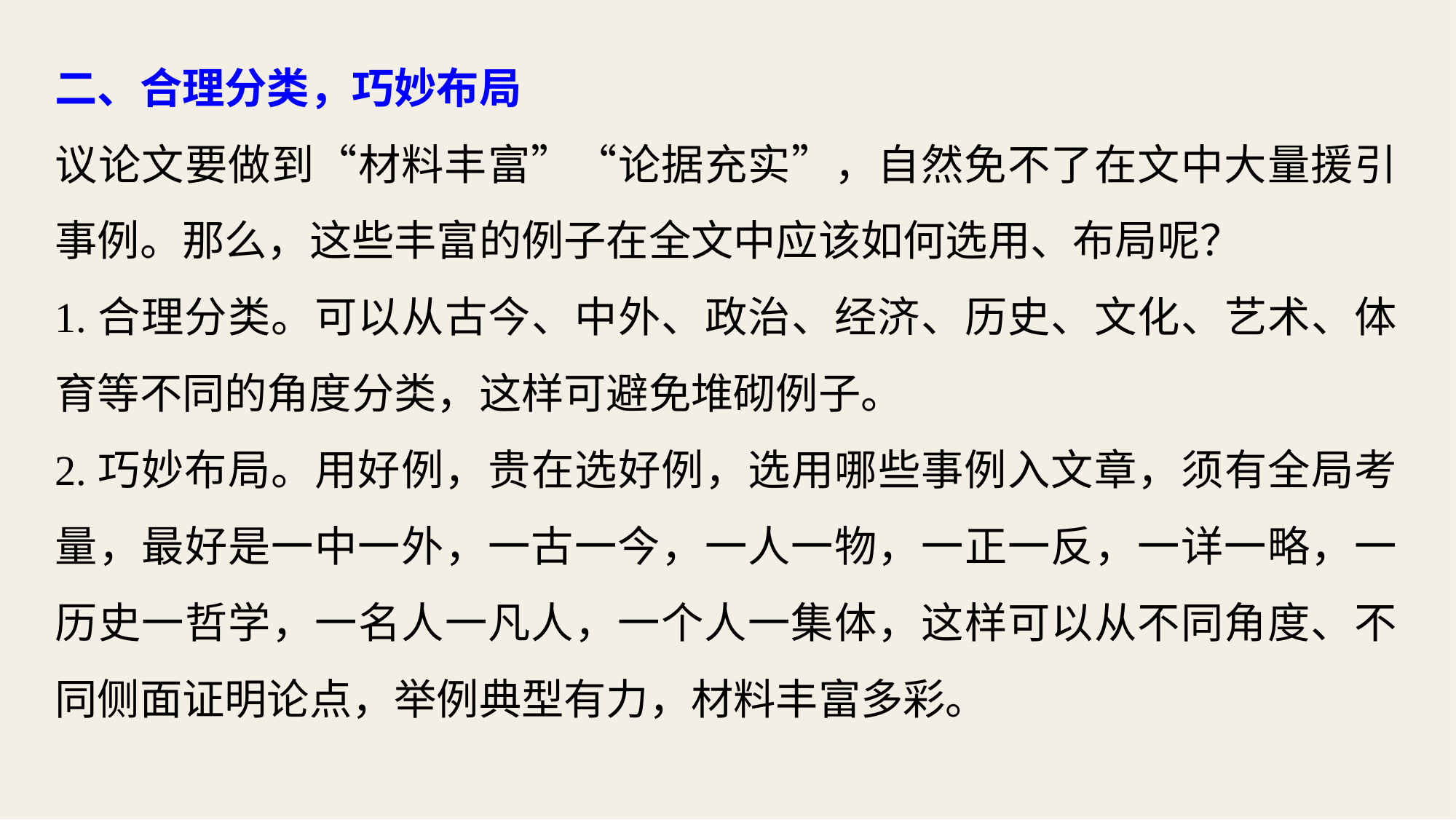

二、合理分类，巧妙布局
议论文要做到“材料丰富”“论据充实”，自然免不了在文中大量援引事例。那么，这些丰富的例子在全文中应该如何选用、布局呢？
1.合理分类。可以从古今、中外、政治、经济、历史、文化、艺术、体育等不同的角度分类，这样可避免堆砌例子。
2.巧妙布局。用好例，贵在选好例，选用哪些事例入文章，须有全局考量，最好是一中一外，一古一今，一人一物，一正一反，一详一略，一历史一哲学，一名人一凡人，一个人一集体，这样可以从不同角度、不同侧面证明论点，举例典型有力，材料丰富多彩。